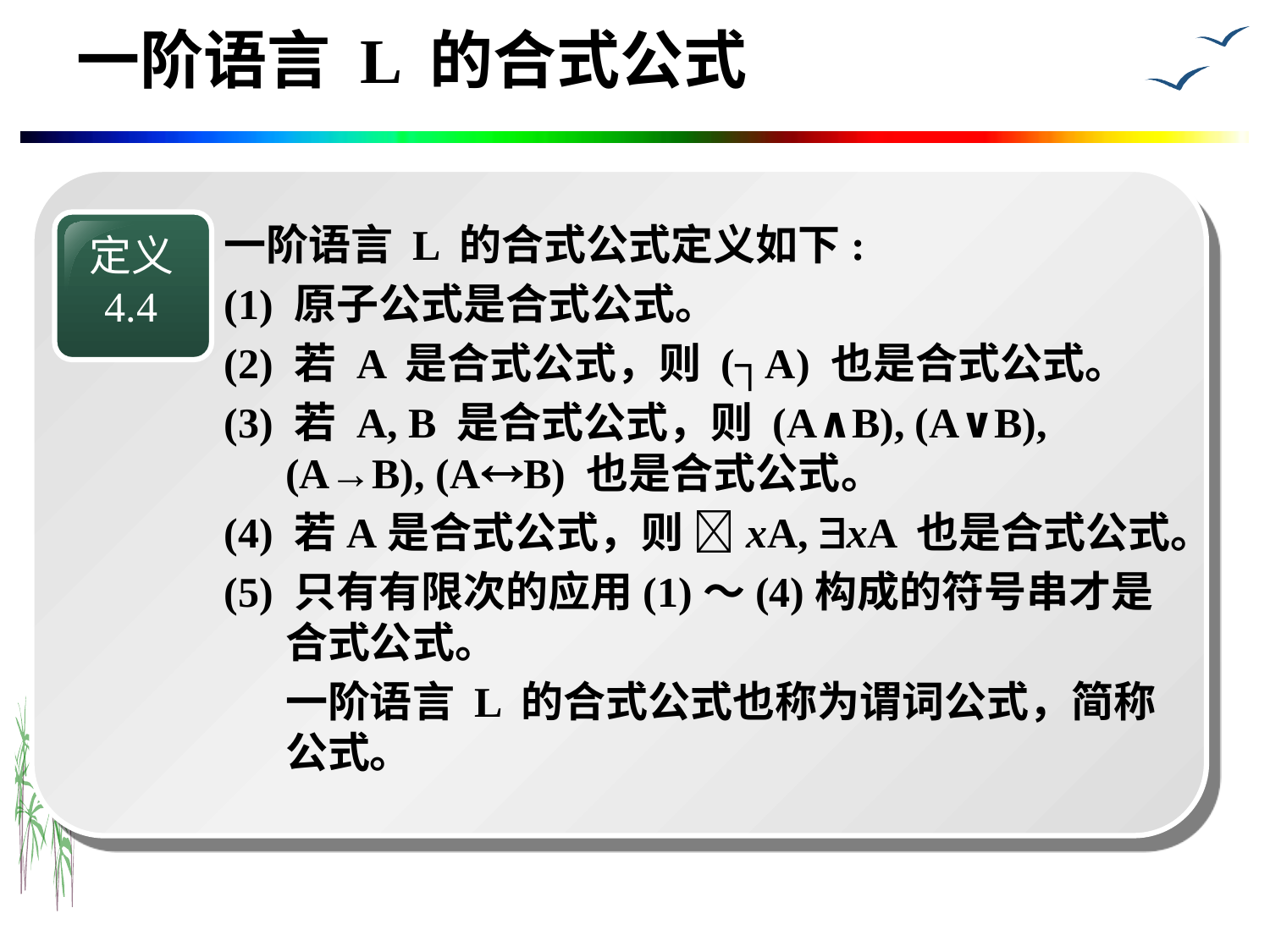

# 一阶语言 L 的合式公式

一阶语言 L 的合式公式定义如下:
(1) 原子公式是合式公式。
(2) 若 A 是合式公式，则 (┐A) 也是合式公式。
(3) 若 A, B 是合式公式，则 (A∧B), (A∨B),      (A→B), (A↔B) 也是合式公式。
(4) 若A是合式公式，则 ∀xA, ∃xA 也是合式公式。
(5) 只有有限次的应用(1)～(4)构成的符号串才是合式公式。
	一阶语言 L 的合式公式也称为谓词公式，简称公式。

定义
4.4